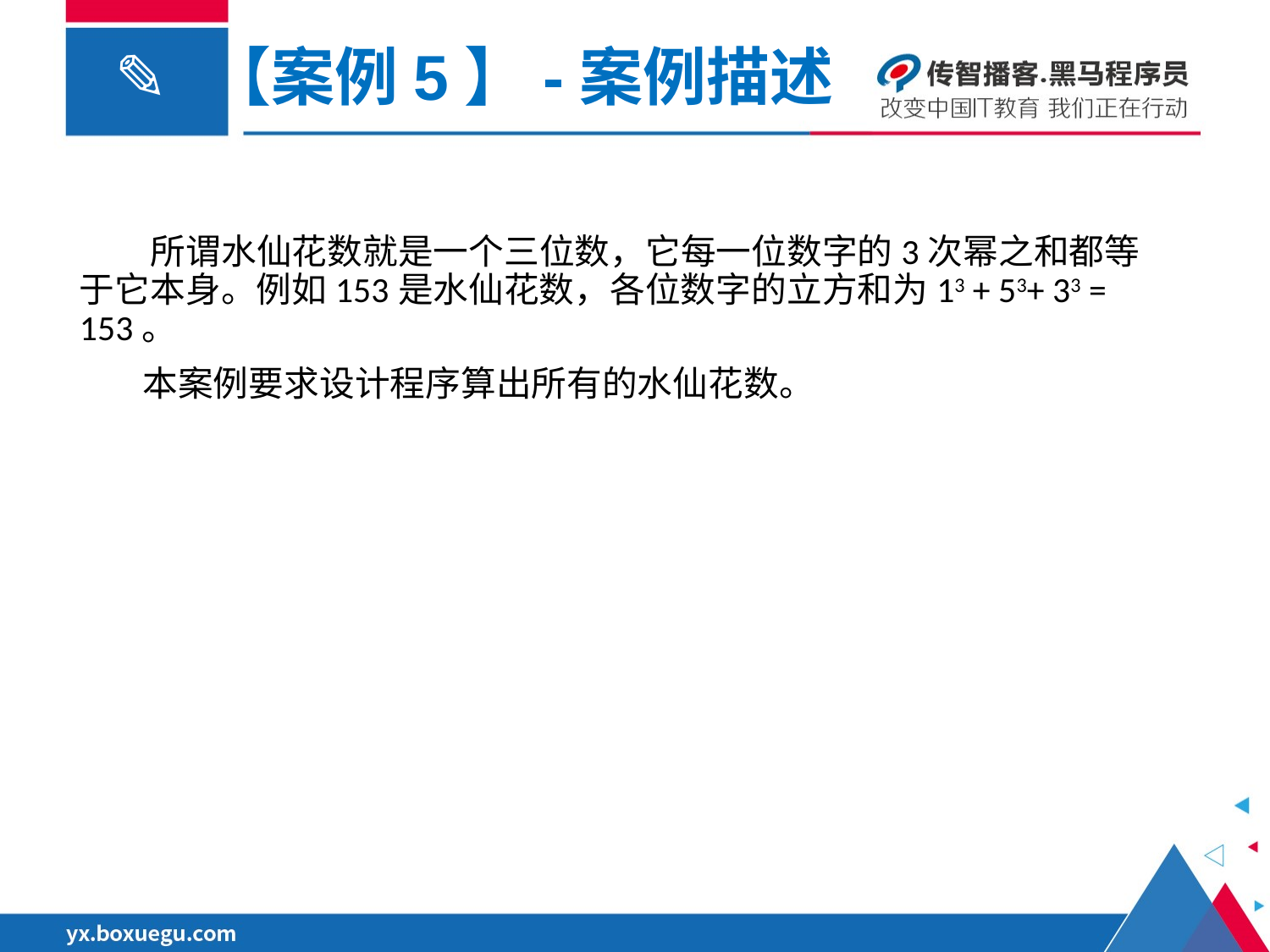

【案例5】-案例描述
        所谓水仙花数就是一个三位数，它每一位数字的3次幂之和都等于它本身。例如153是水仙花数，各位数字的立方和为13 + 53+ 33 = 153。
       本案例要求设计程序算出所有的水仙花数。